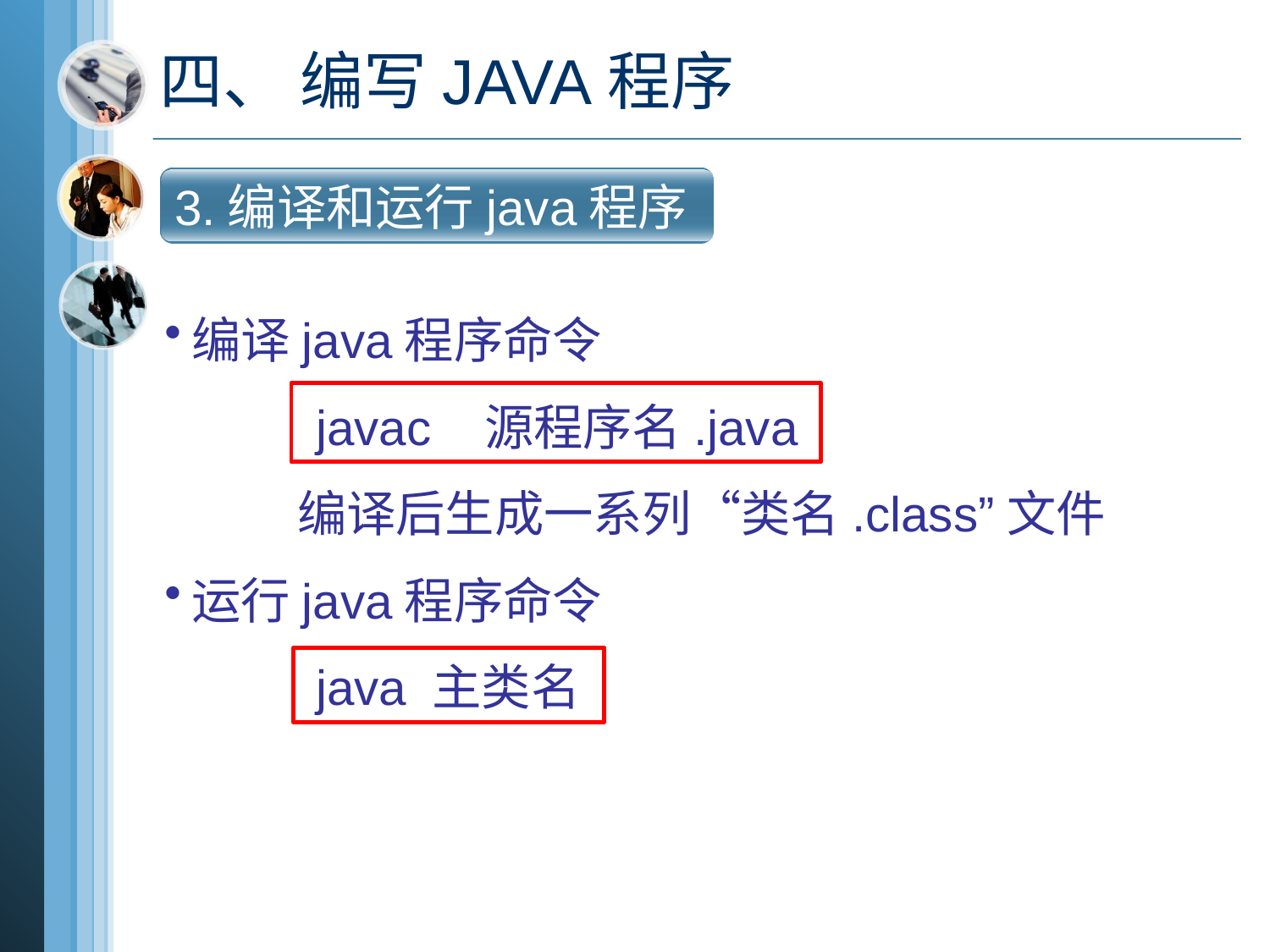

# 四、 编写JAVA程序
(1) 二进制数与十进制数的互换

3.编译和运行java程序
序:HelloWorld.java
编译java程序命令
           javac   源程序名.java
           编译后生成一系列“类名.class”文件
运行java程序命令
           java 主类名